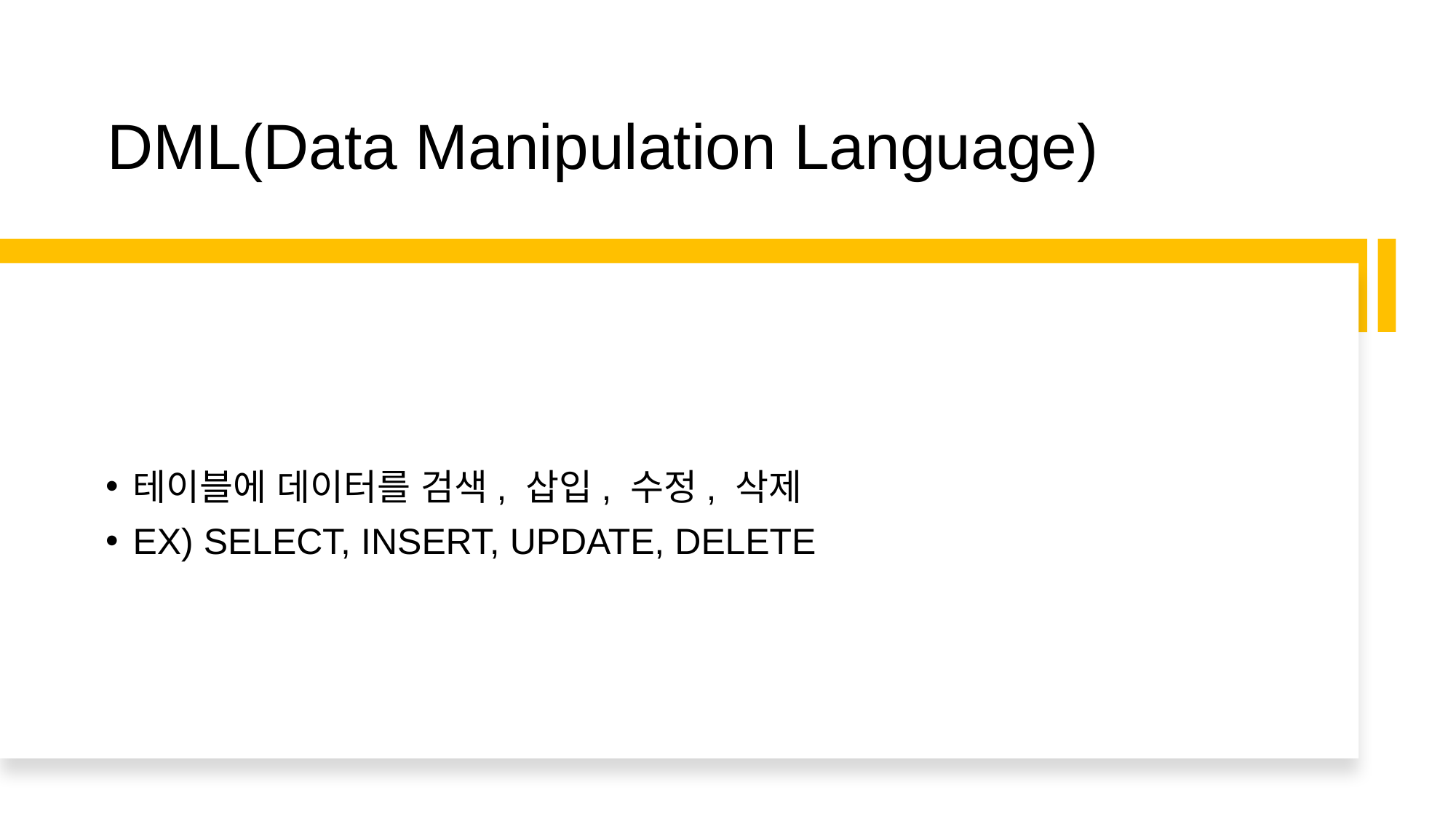

# DML(Data Manipulation Language)

테이블에 데이터를 검색, 삽입, 수정, 삭제
EX) SELECT, INSERT, UPDATE, DELETE